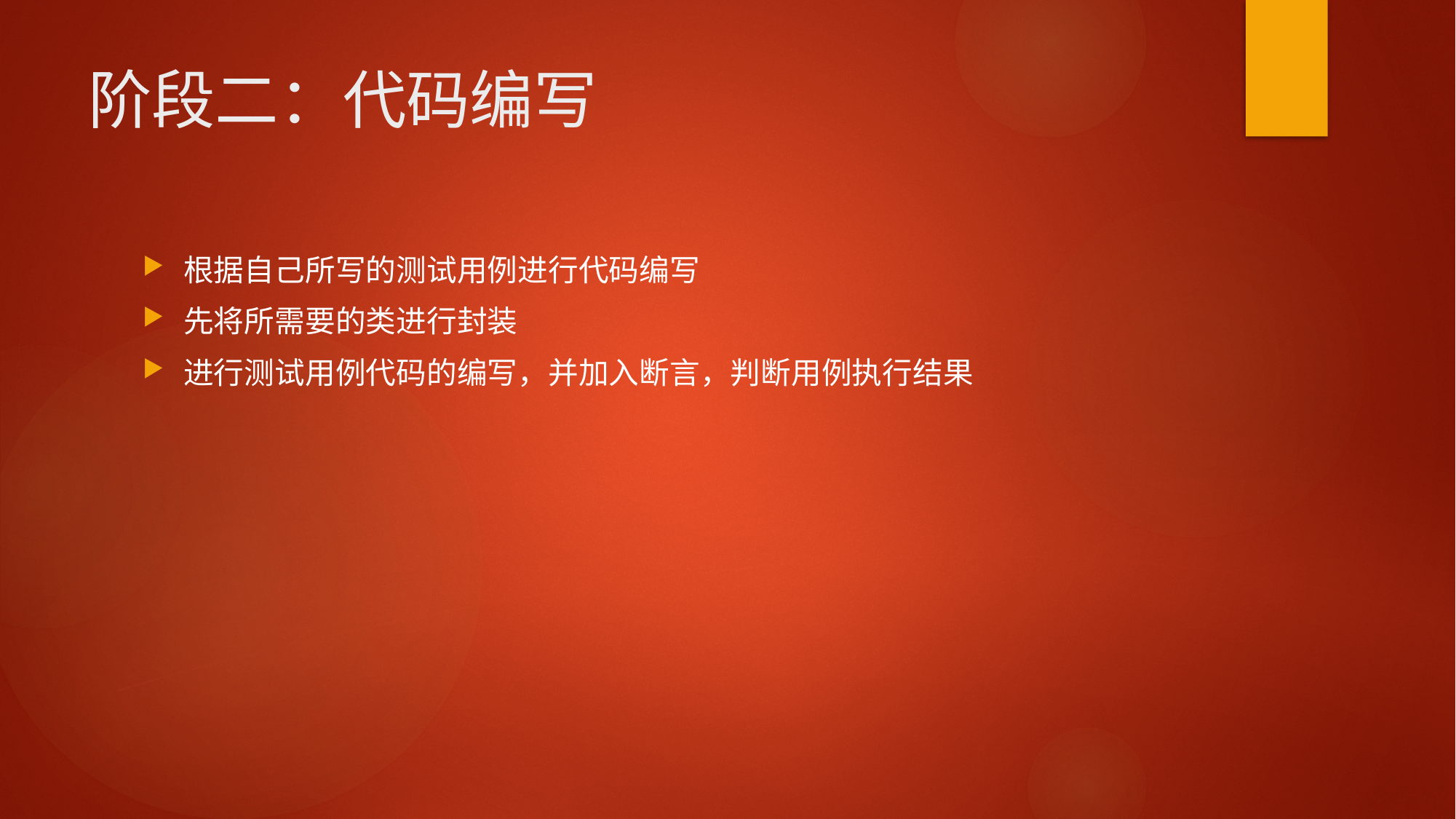

# 阶段二：代码编写
根据自己所写的测试用例进行代码编写
先将所需要的类进行封装
进行测试用例代码的编写，并加入断言，判断用例执行结果